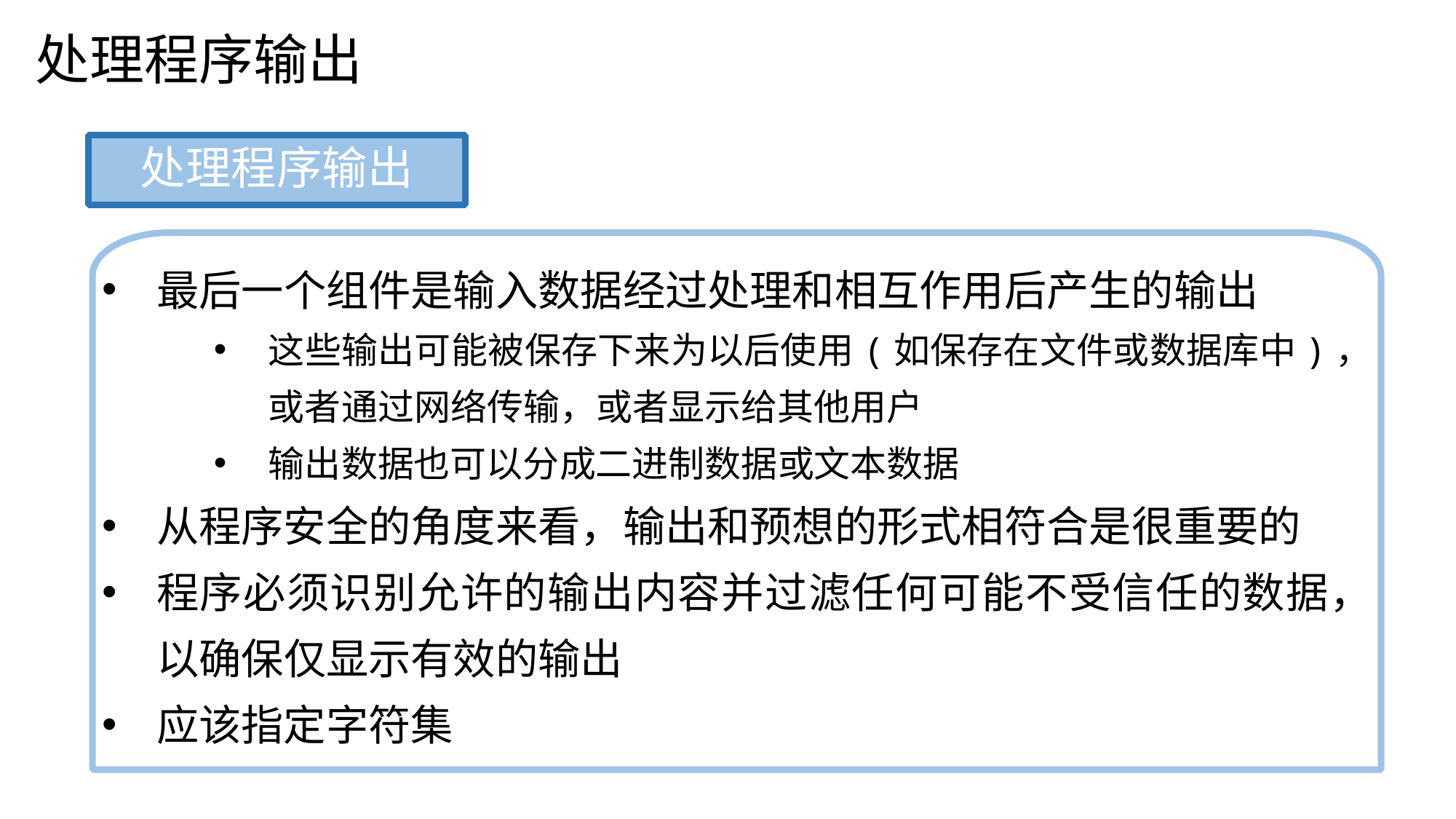

处理程序输出

处理程序输出
最后一个组件是输入数据经过处理和相互作用后产生的输出
这些输出可能被保存下来为以后使用(如保存在文件或数据库中)，或者通过网络传输，或者显示给其他用户
输出数据也可以分成二进制数据或文本数据
从程序安全的角度来看，输出和预想的形式相符合是很重要的
程序必须识别允许的输出内容并过滤任何可能不受信任的数据，以确保仅显示有效的输出
应该指定字符集